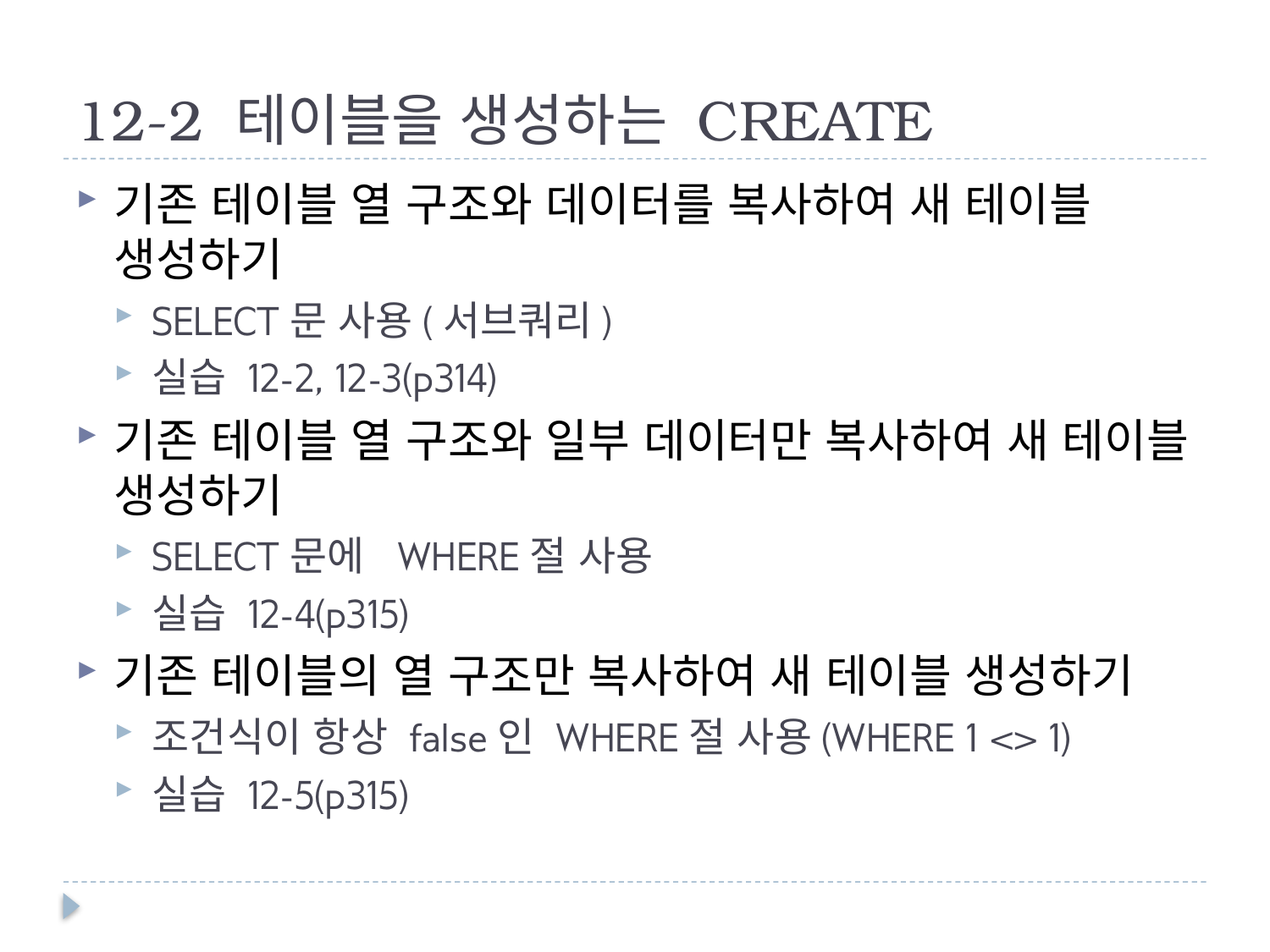

# 12-2 테이블을 생성하는 CREATE
기존 테이블 열 구조와 데이터를 복사하여 새 테이블 생성하기
SELECT문 사용(서브쿼리)
실습 12-2, 12-3(p314)
기존 테이블 열 구조와 일부 데이터만 복사하여 새 테이블 생성하기
SELECT문에  WHERE절 사용
실습 12-4(p315)
기존 테이블의 열 구조만 복사하여 새 테이블 생성하기
조건식이 항상 false인 WHERE절 사용(WHERE 1 <> 1)
실습 12-5(p315)